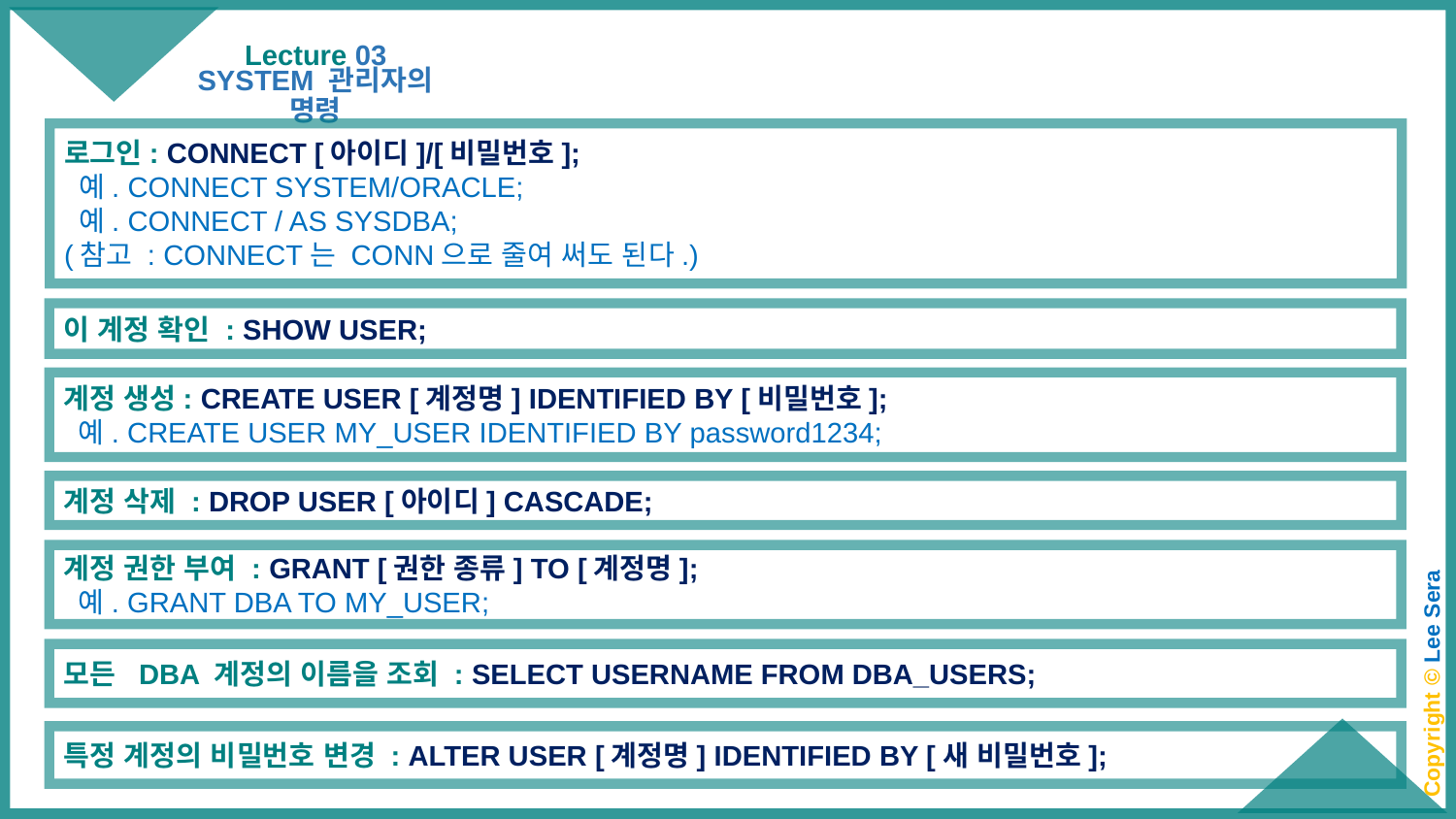

# Lecture 03
SYSTEM 관리자의 명령
로그인: CONNECT [아이디]/[비밀번호];
 예. CONNECT SYSTEM/ORACLE;
 예. CONNECT / AS SYSDBA;
(참고 : CONNECT는 CONN으로 줄여 써도 된다.)
이 계정 확인 : SHOW USER;
계정 생성: CREATE USER [계정명] IDENTIFIED BY [비밀번호];
 예. CREATE USER MY_USER IDENTIFIED BY password1234;
계정 삭제 : DROP USER [아이디] CASCADE;
계정 권한 부여 : GRANT [권한 종류] TO [계정명];
 예. GRANT DBA TO MY_USER;
모든  DBA 계정의 이름을 조회 : SELECT USERNAME FROM DBA_USERS;
Copyright © Lee Sera

특정 계정의 비밀번호 변경 : ALTER USER [계정명] IDENTIFIED BY [새 비밀번호];